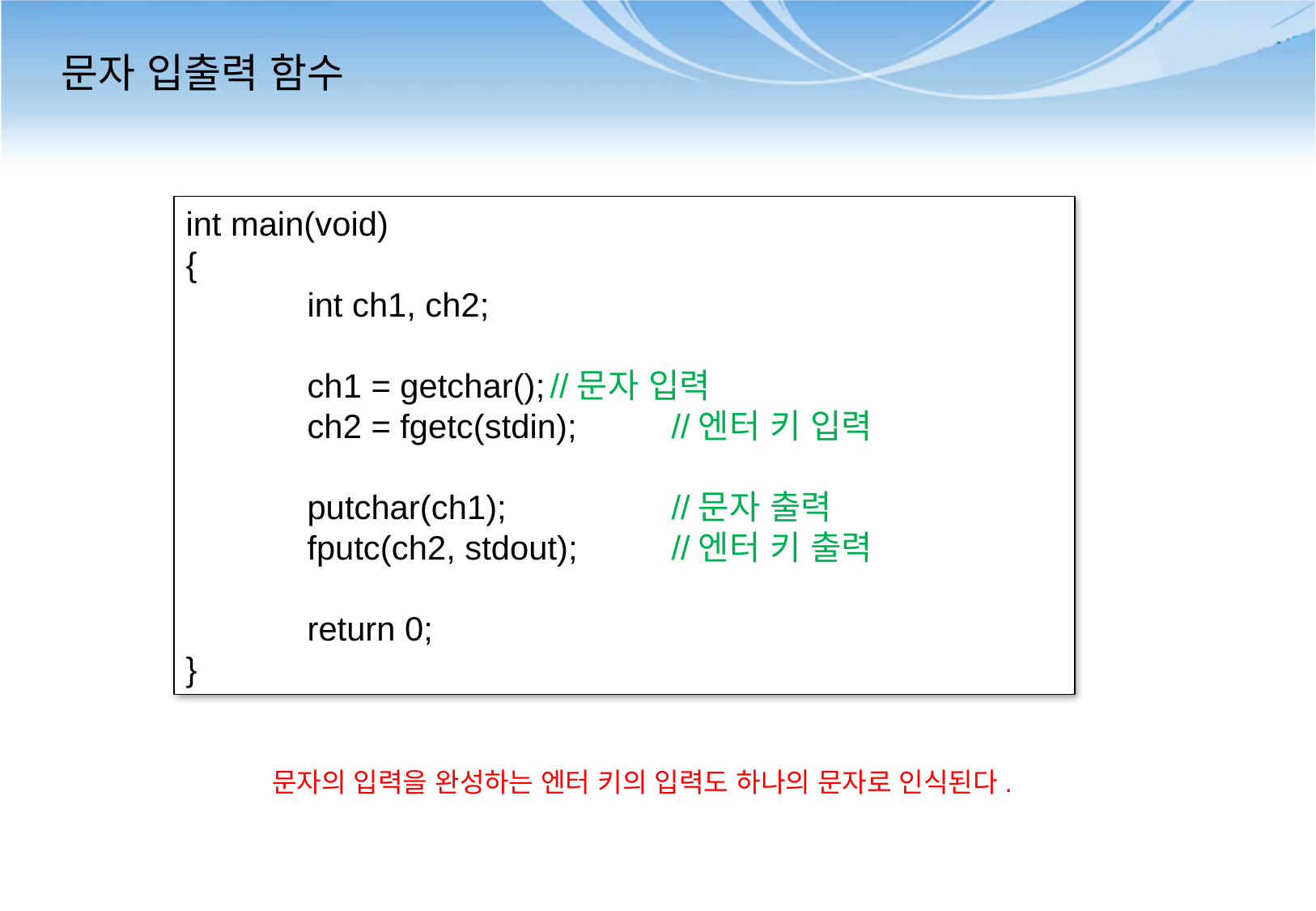

# 문자 입출력 함수
int main(void)
{
	int ch1, ch2;

	ch1 = getchar();	//문자 입력
	ch2 = fgetc(stdin);	//엔터 키 입력

	putchar(ch1);		//문자 출력
	fputc(ch2, stdout);	//엔터 키 출력

	return 0;
}
문자의 입력을 완성하는 엔터 키의 입력도 하나의 문자로 인식된다.